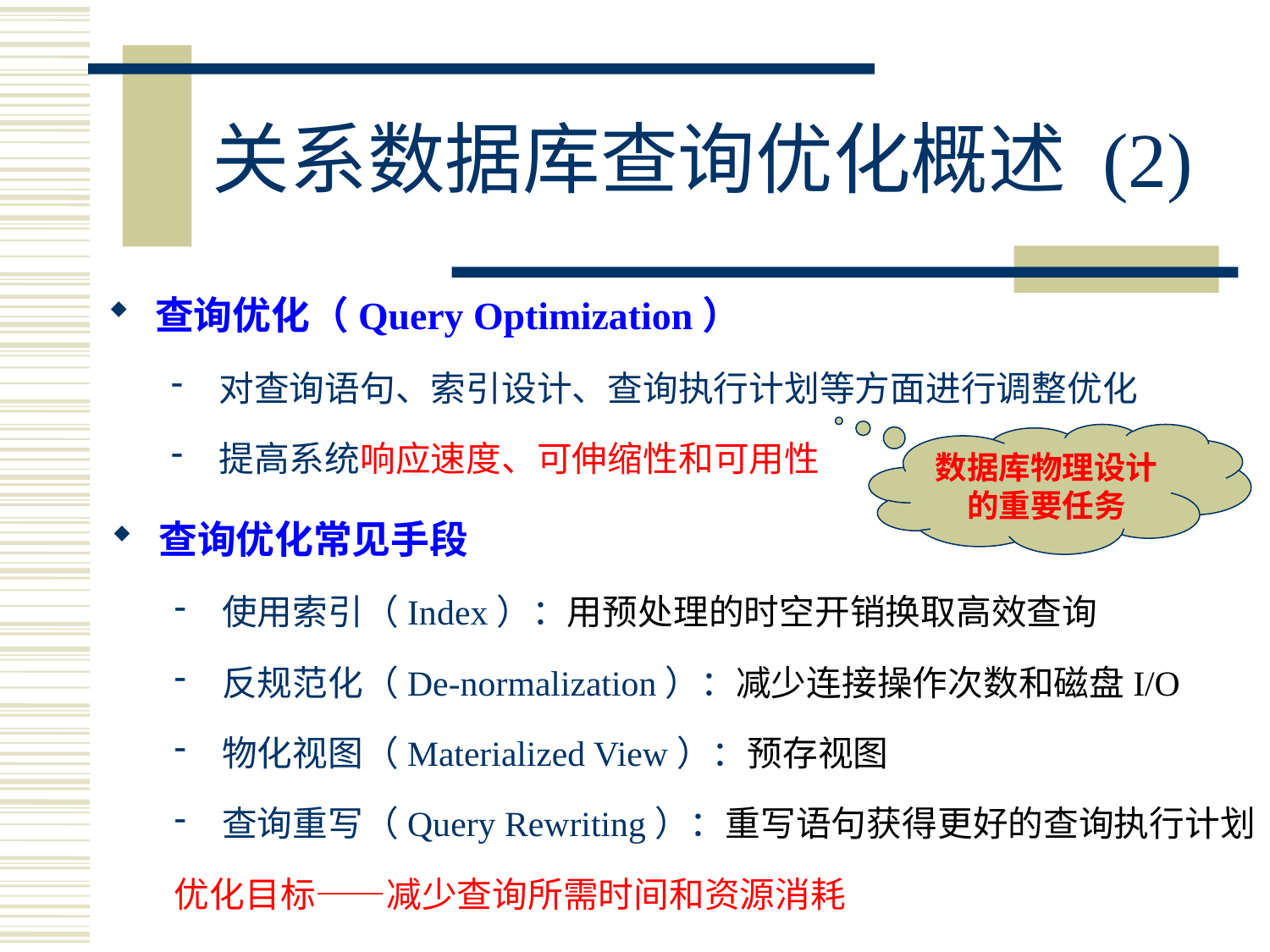

# 关系数据库查询优化概述 (2)
查询优化（Query Optimization）
对查询语句、索引设计、查询执行计划等方面进行调整优化
提高系统响应速度、可伸缩性和可用性
数据库物理设计的重要任务
查询优化常见手段
使用索引（Index）：用预处理的时空开销换取高效查询
反规范化（De-normalization）：减少连接操作次数和磁盘I/O
物化视图（Materialized View）：预存视图
查询重写（Query Rewriting）：重写语句获得更好的查询执行计划
优化目标——减少查询所需时间和资源消耗